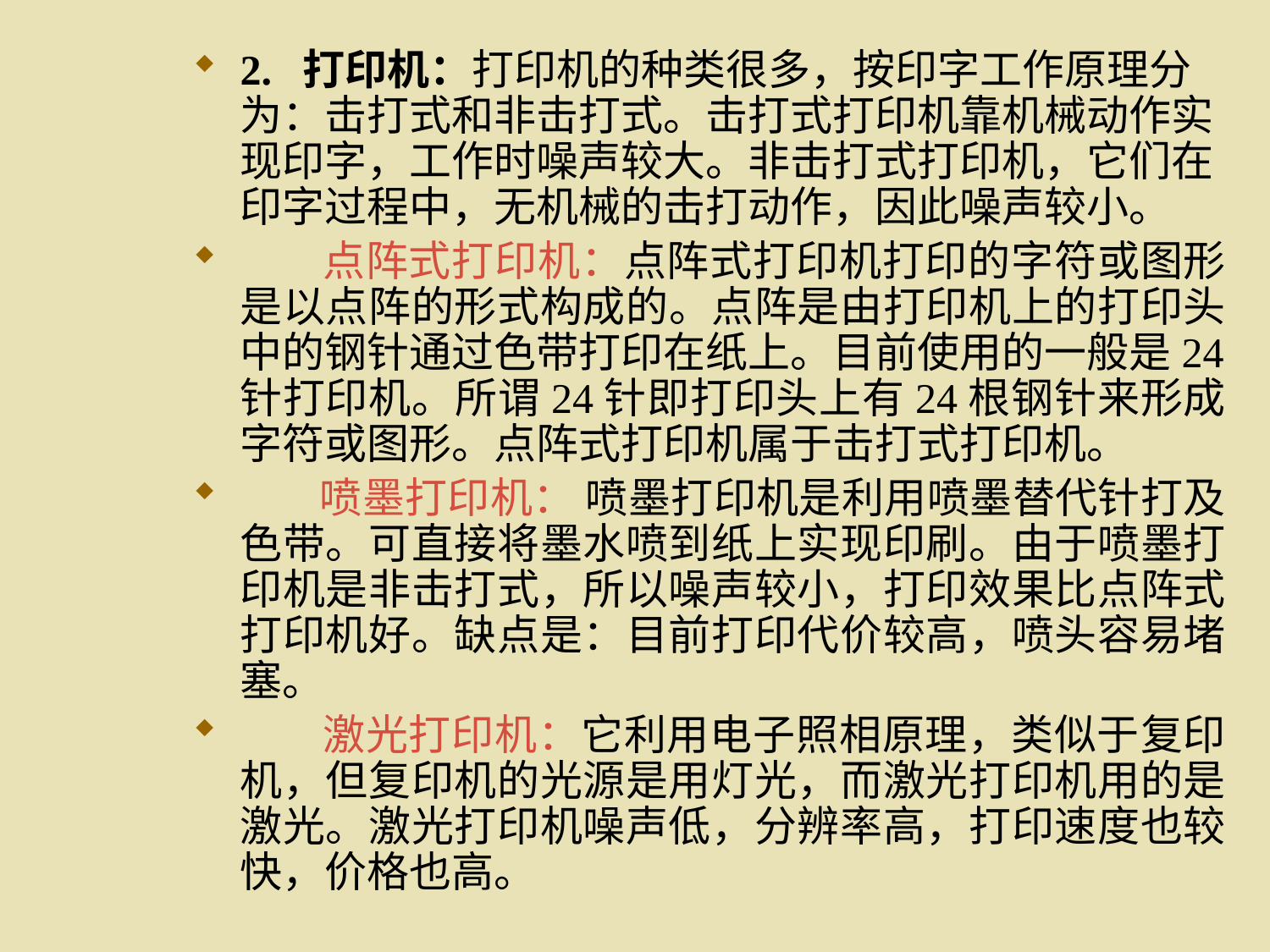

#
2.  打印机：打印机的种类很多，按印字工作原理分为：击打式和非击打式。击打式打印机靠机械动作实现印字，工作时噪声较大。非击打式打印机，它们在印字过程中，无机械的击打动作，因此噪声较小。
       点阵式打印机：点阵式打印机打印的字符或图形是以点阵的形式构成的。点阵是由打印机上的打印头中的钢针通过色带打印在纸上。目前使用的一般是24针打印机。所谓24针即打印头上有24根钢针来形成字符或图形。点阵式打印机属于击打式打印机。
       喷墨打印机： 喷墨打印机是利用喷墨替代针打及色带。可直接将墨水喷到纸上实现印刷。由于喷墨打印机是非击打式，所以噪声较小，打印效果比点阵式打印机好。缺点是：目前打印代价较高，喷头容易堵塞。
       激光打印机：它利用电子照相原理，类似于复印机，但复印机的光源是用灯光，而激光打印机用的是激光。激光打印机噪声低，分辨率高，打印速度也较快，价格也高。